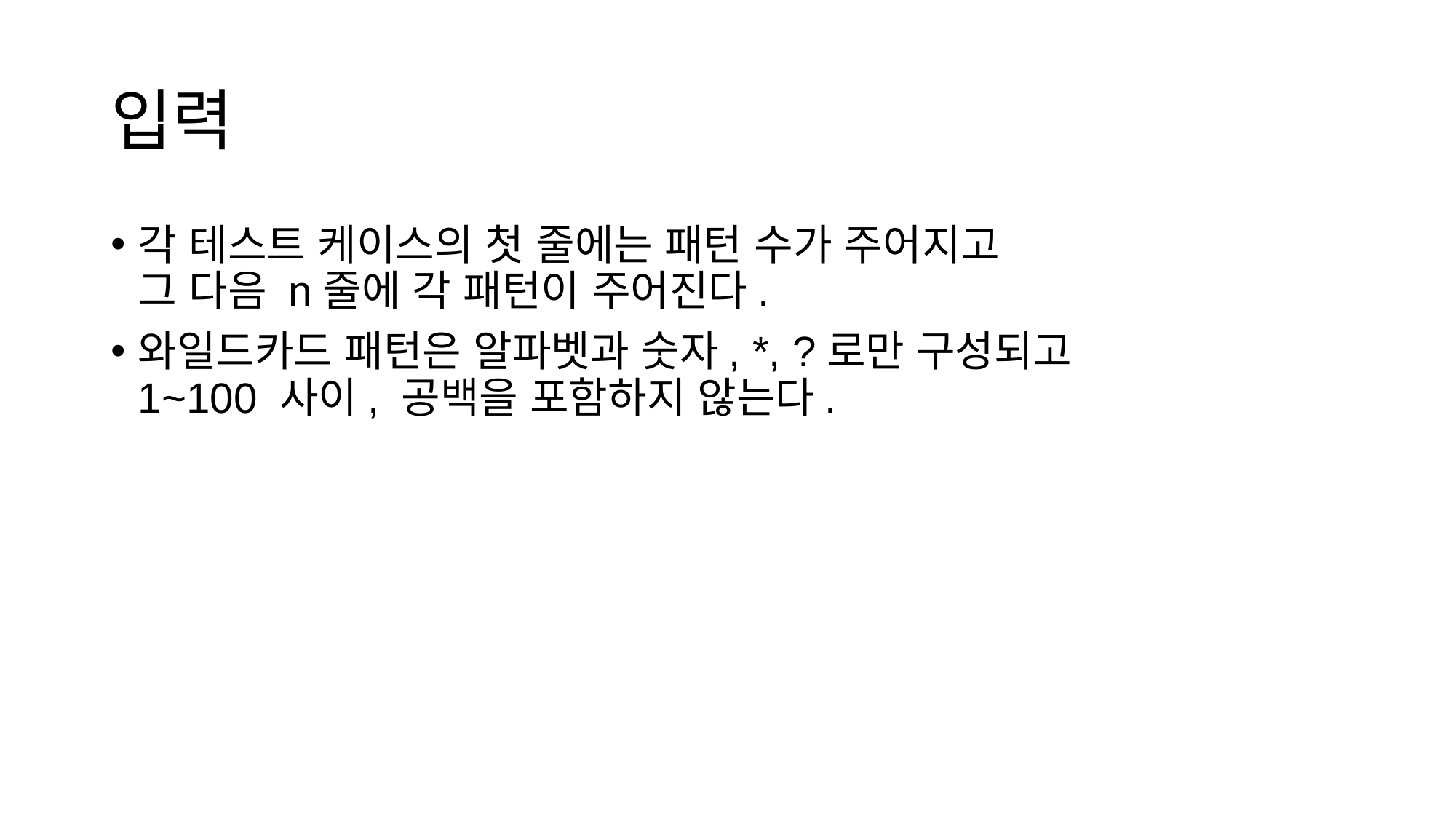

# 입력
각 테스트 케이스의 첫 줄에는 패턴 수가 주어지고
그 다음 n줄에 각 패턴이 주어진다.
와일드카드 패턴은 알파벳과 숫자, *, ?로만 구성되고
1~100 사이, 공백을 포함하지 않는다.